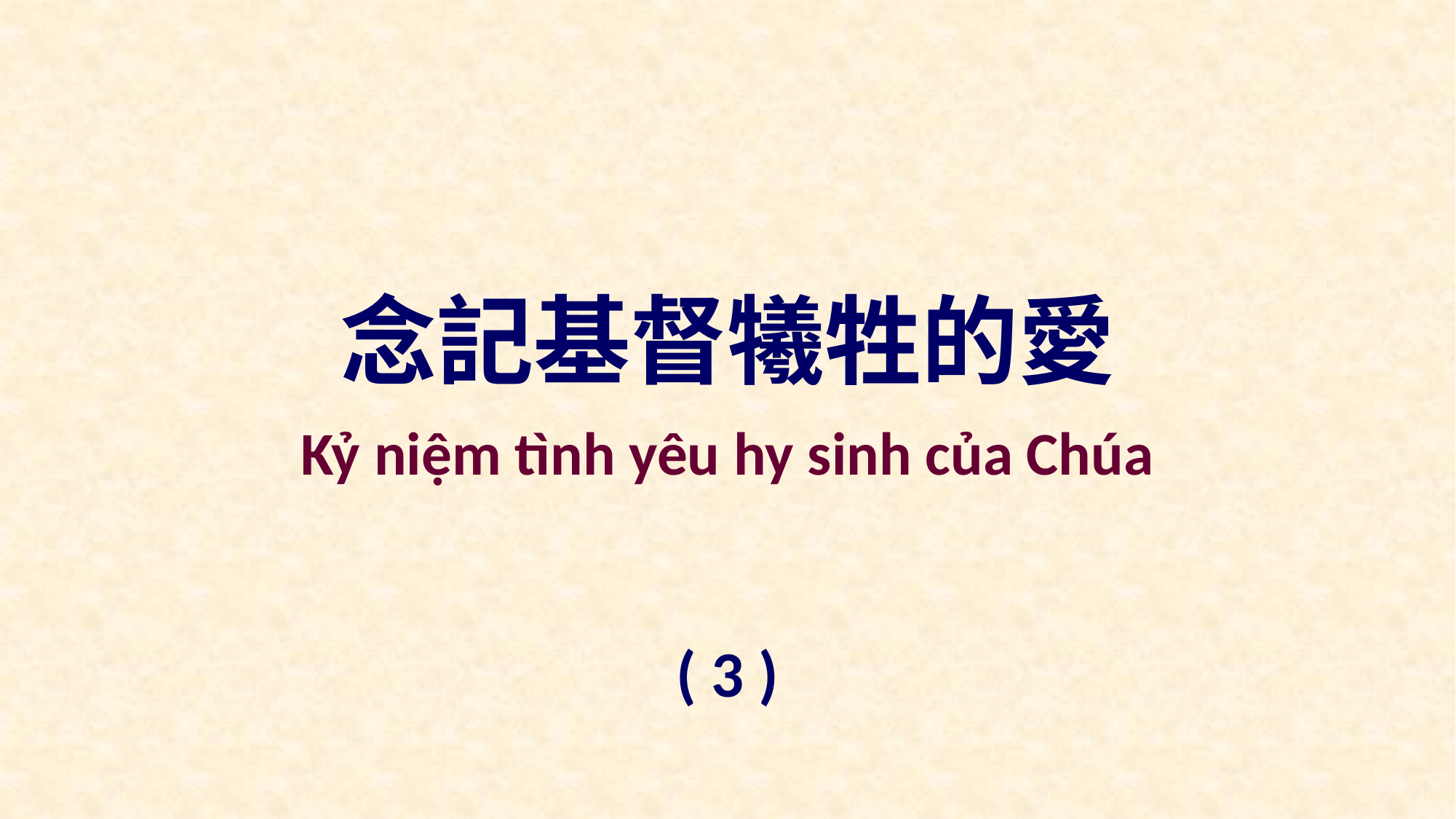

念記基督犧牲的愛
Kỷ niệm tình yêu hy sinh của Chúa
( 3 )